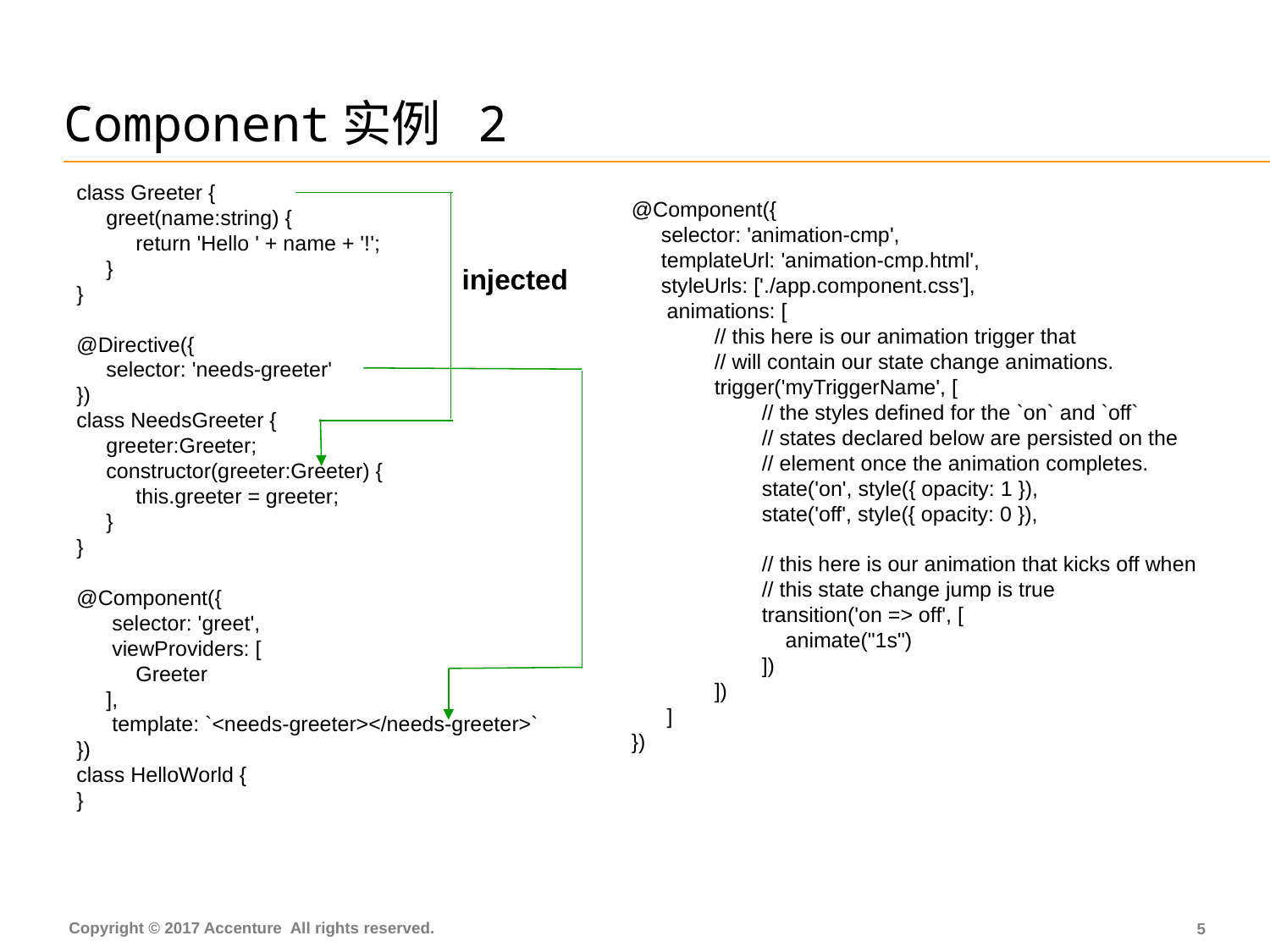

# Component实例 2
class Greeter {
     greet(name:string) {
          return 'Hello ' + name + '!';
     }
}

@Directive({
     selector: 'needs-greeter'
})
class NeedsGreeter {
     greeter:Greeter;
     constructor(greeter:Greeter) {
          this.greeter = greeter;
     }
}

@Component({
      selector: 'greet',
      viewProviders: [
          Greeter
     ],
      template: `<needs-greeter></needs-greeter>`
})
class HelloWorld {
}
@Component({
     selector: 'animation-cmp',
     templateUrl: 'animation-cmp.html',
     styleUrls: ['./app.component.css'],
      animations: [
              // this here is our animation trigger that
              // will contain our state change animations.
              trigger('myTriggerName', [
                      // the styles defined for the `on` and `off`
                      // states declared below are persisted on the
                      // element once the animation completes.
                      state('on', style({ opacity: 1 }),
                      state('off', style({ opacity: 0 }),

                      // this here is our animation that kicks off when
                      // this state change jump is true
                      transition('on => off', [
                          animate("1s")
                      ])
              ])
      ]
})

injected
5
Copyright © 2017 Accenture  All rights reserved.